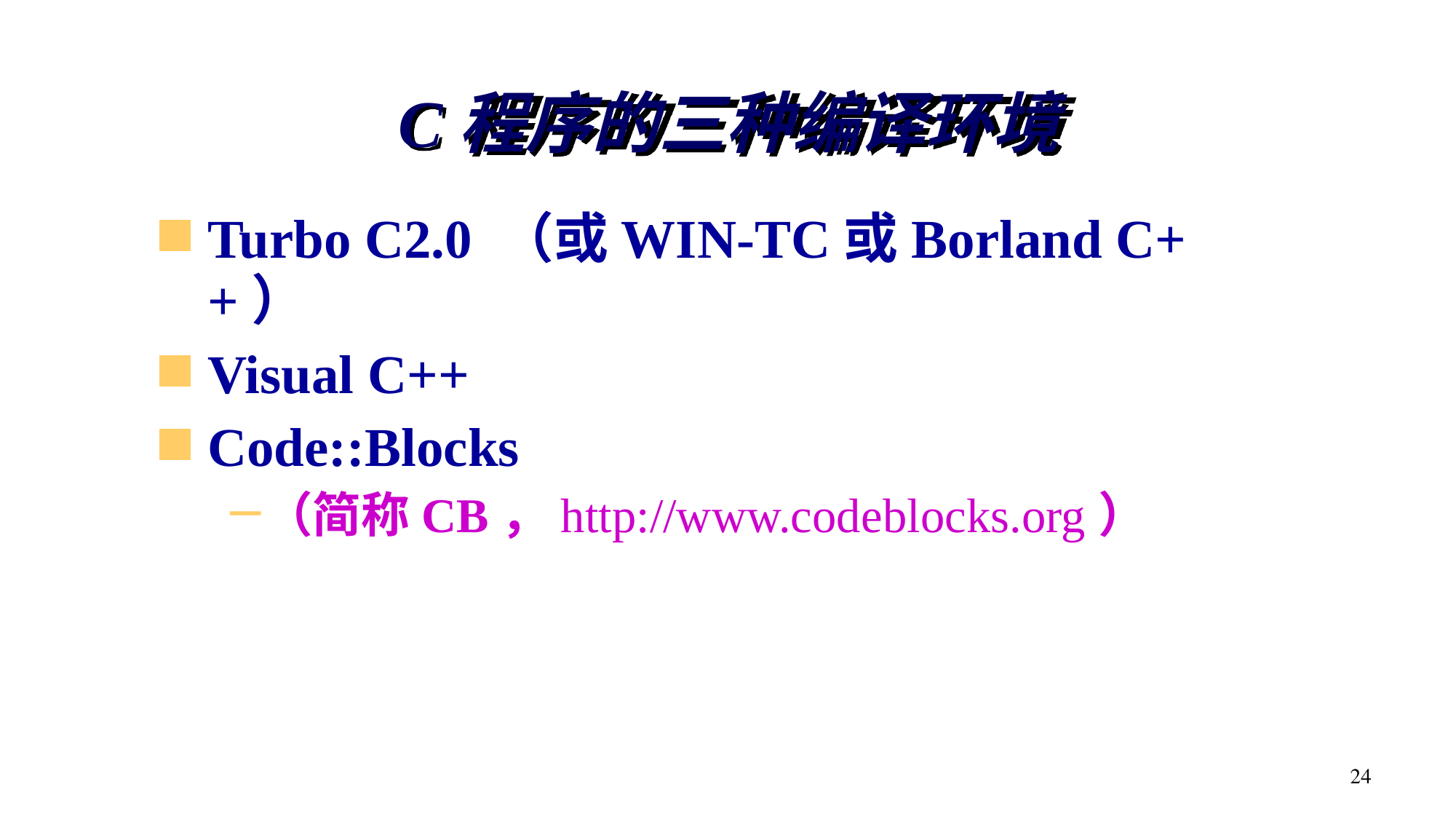

# C程序的三种编译环境
Turbo C2.0 （或WIN-TC或Borland C++）
Visual C++
Code::Blocks
（简称CB，http://www.codeblocks.org）